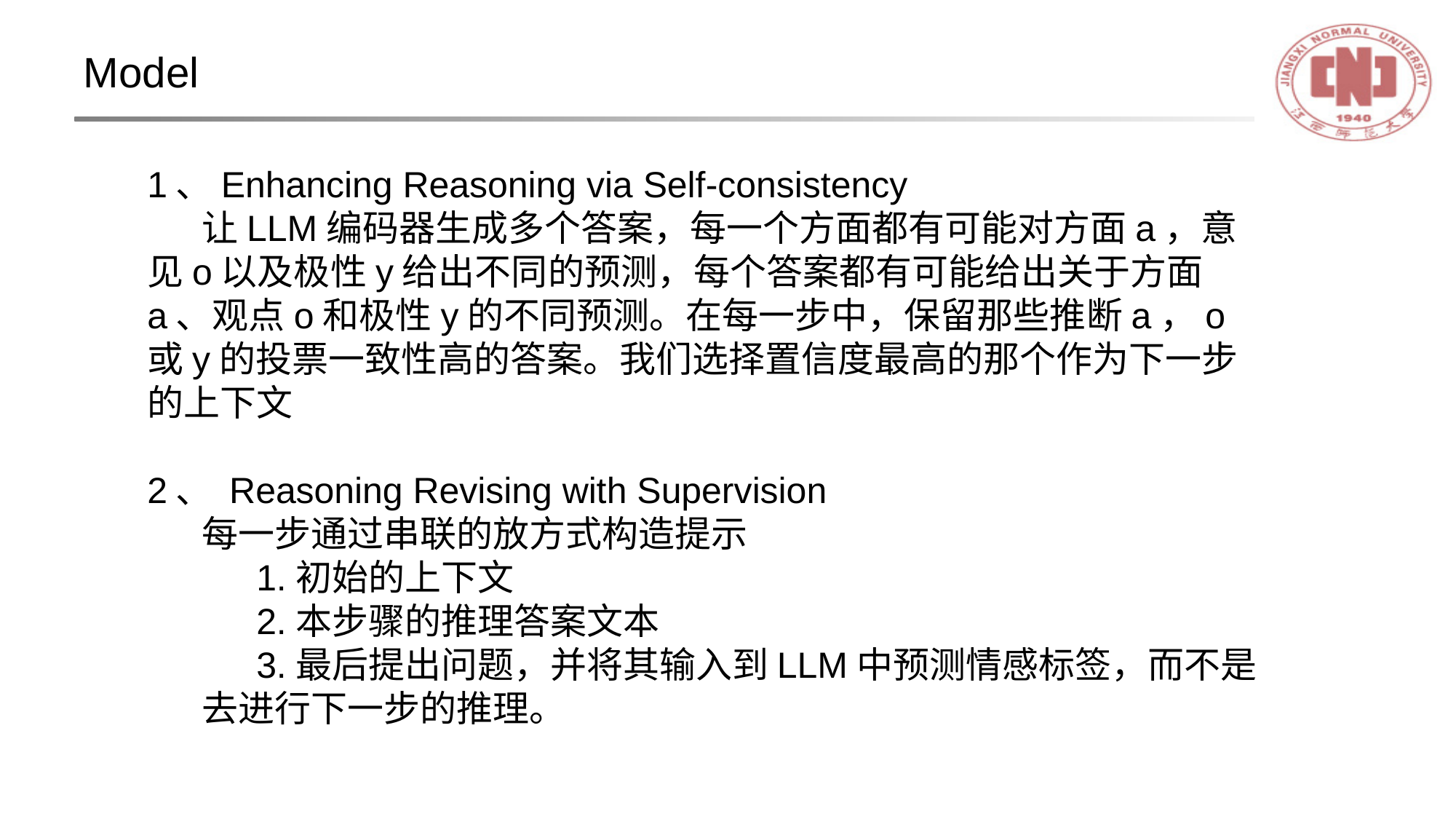

# Model
1、Enhancing Reasoning via Self-consistency
让LLM编码器生成多个答案，每一个方面都有可能对方面a，意见o以及极性y给出不同的预测，每个答案都有可能给出关于方面a、观点o和极性y的不同预测。在每一步中，保留那些推断a，o或y的投票一致性高的答案。我们选择置信度最高的那个作为下一步的上下文

2、 Reasoning Revising with Supervision
每一步通过串联的放方式构造提示
1.初始的上下文
2.本步骤的推理答案文本
3.最后提出问题，并将其输入到LLM中预测情感标签，而不是去进行下一步的推理。